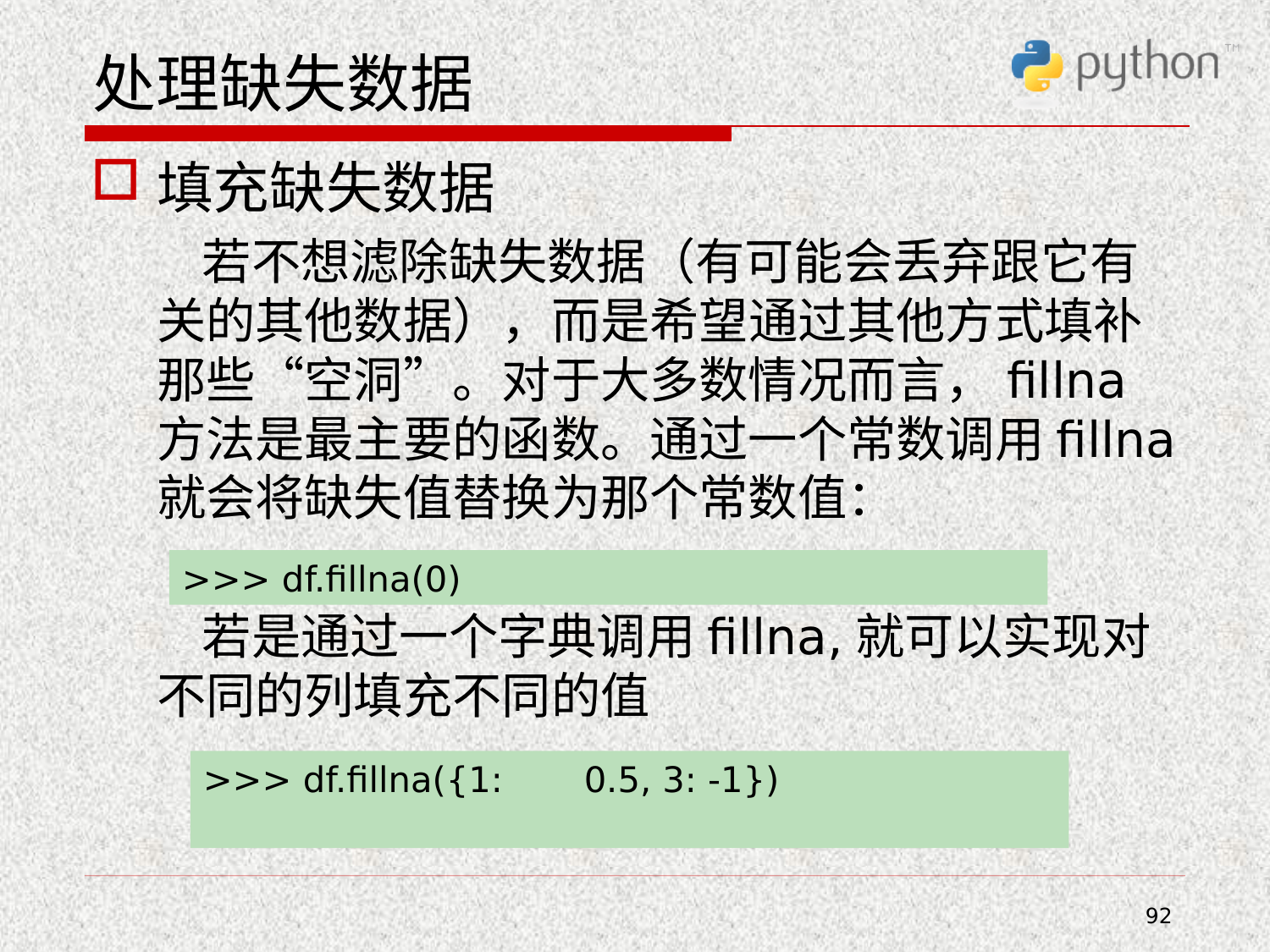

# 处理缺失数据
填充缺失数据
         若不想滤除缺失数据（有可能会丢弃跟它有关的其他数据），而是希望通过其他方式填补那些“空洞”。对于大多数情况而言，fillna方法是最主要的函数。通过一个常数调用fillna就会将缺失值替换为那个常数值：

         若是通过一个字典调用fillna,就可以实现对不同的列填充不同的值

>>> df.fillna(0)
>>> df.fillna({1:	0.5, 3: -1})

92